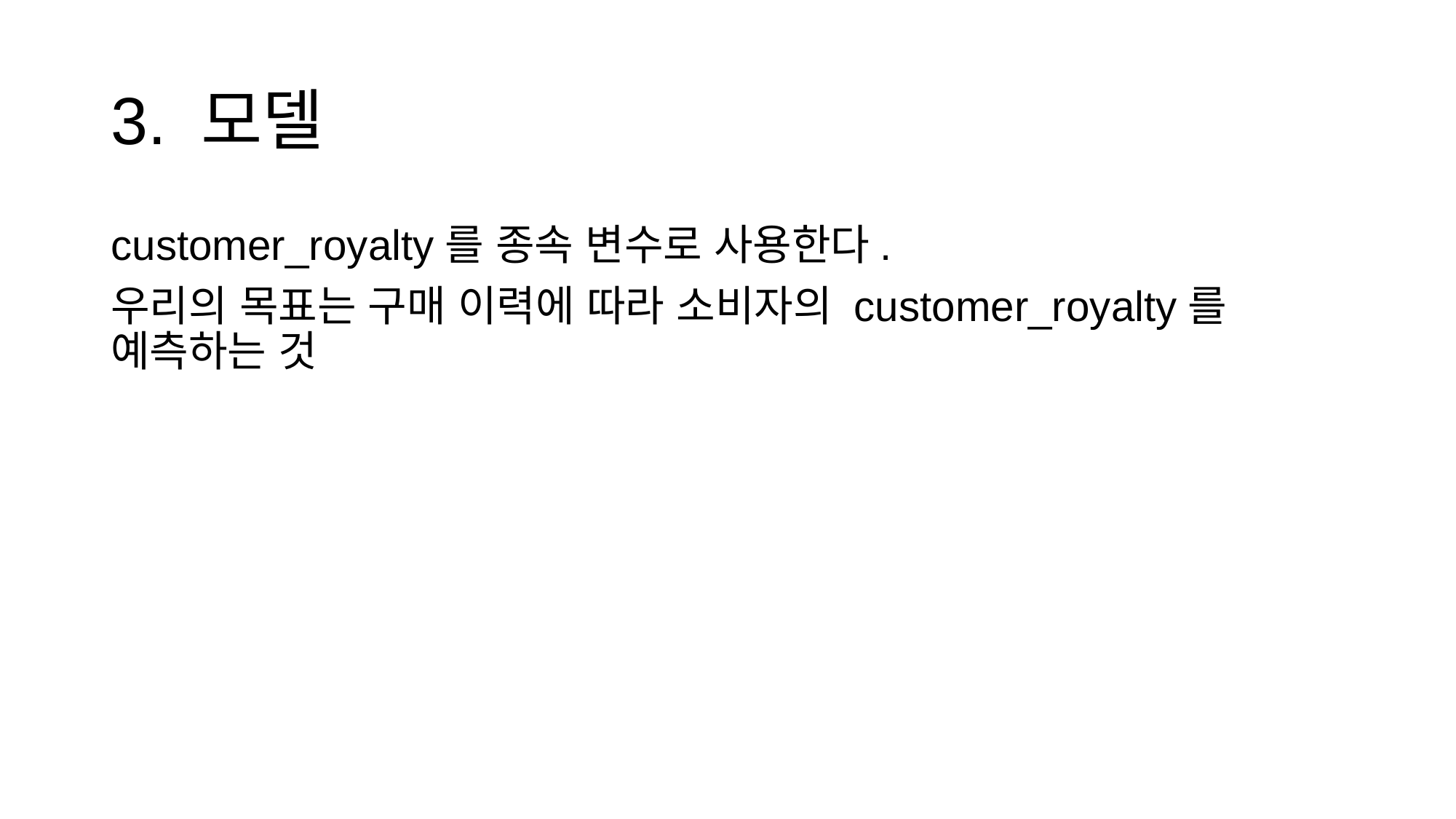

# 3. 모델
customer_royalty를 종속 변수로 사용한다.
우리의 목표는 구매 이력에 따라 소비자의 customer_royalty를 예측하는 것